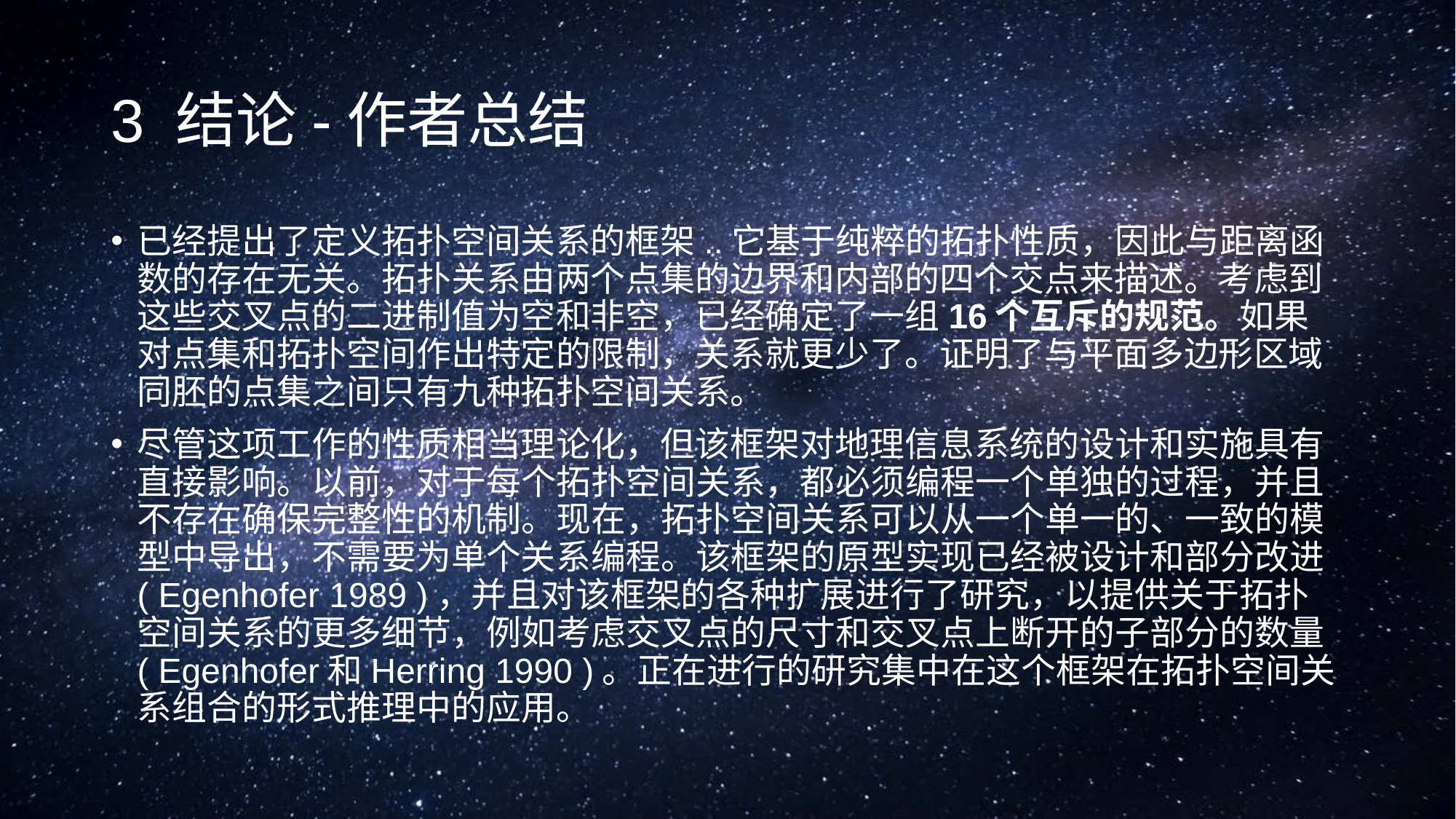

# 3 结论-作者总结
已经提出了定义拓扑空间关系的框架..它基于纯粹的拓扑性质，因此与距离函数的存在无关。拓扑关系由两个点集的边界和内部的四个交点来描述。考虑到这些交叉点的二进制值为空和非空，已经确定了一组16个互斥的规范。如果对点集和拓扑空间作出特定的限制，关系就更少了。证明了与平面多边形区域同胚的点集之间只有九种拓扑空间关系。
尽管这项工作的性质相当理论化，但该框架对地理信息系统的设计和实施具有直接影响。以前，对于每个拓扑空间关系，都必须编程一个单独的过程，并且不存在确保完整性的机制。现在，拓扑空间关系可以从一个单一的、一致的模型中导出，不需要为单个关系编程。该框架的原型实现已经被设计和部分改进( Egenhofer 1989 )，并且对该框架的各种扩展进行了研究，以提供关于拓扑空间关系的更多细节，例如考虑交叉点的尺寸和交叉点上断开的子部分的数量( Egenhofer和Herring 1990 )。正在进行的研究集中在这个框架在拓扑空间关系组合的形式推理中的应用。